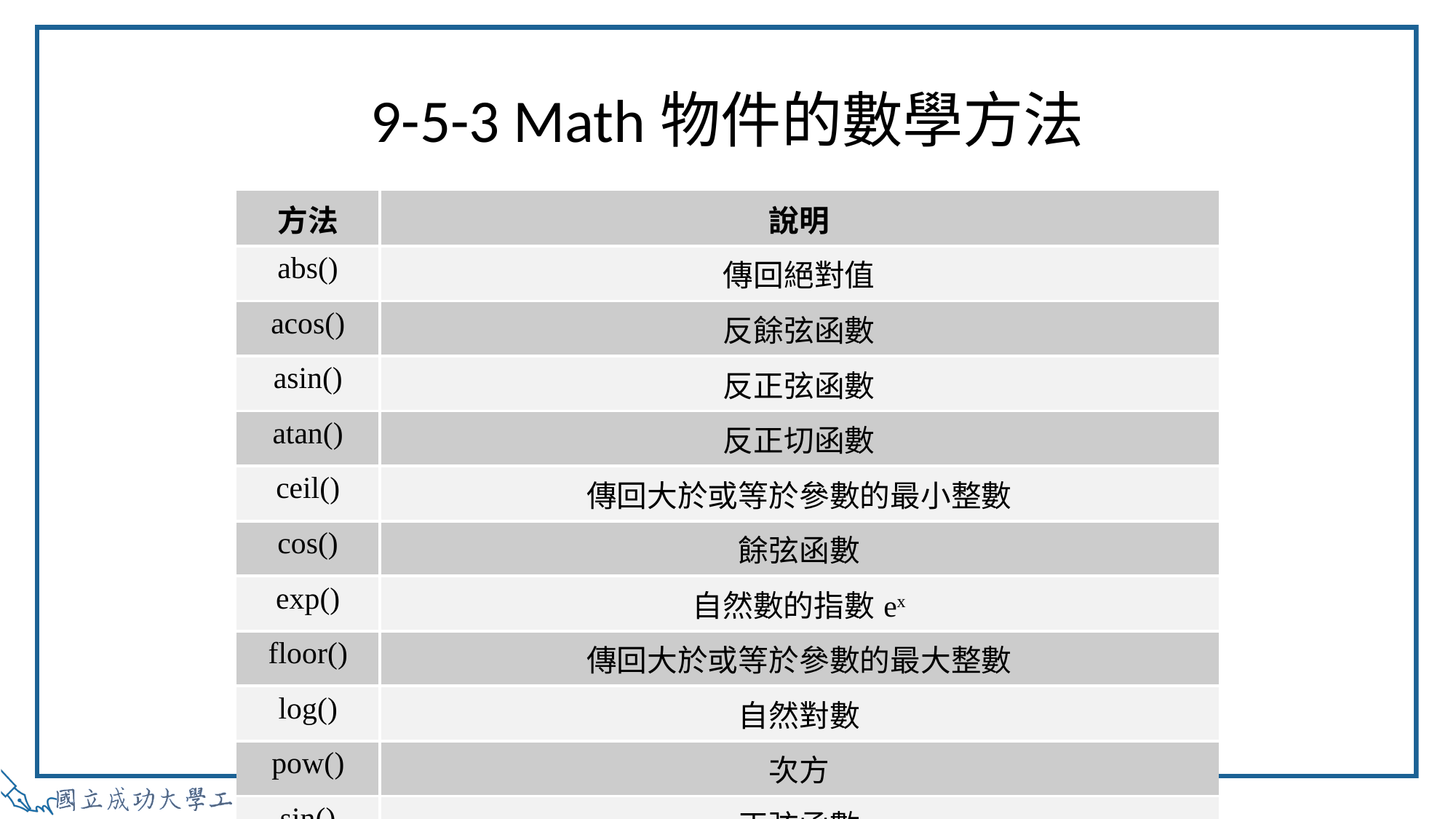

# 9-5-3 Math物件的數學方法
| 方法 | 說明 |
| --- | --- |
| abs() | 傳回絕對值 |
| acos() | 反餘弦函數 |
| asin() | 反正弦函數 |
| atan() | 反正切函數 |
| ceil() | 傳回大於或等於參數的最小整數 |
| cos() | 餘弦函數 |
| exp() | 自然數的指數ex |
| floor() | 傳回大於或等於參數的最大整數 |
| log() | 自然對數 |
| pow() | 次方 |
| sin() | 正弦函數 |
| sqrt() | 傳回參數的平方根 |
| tan() | 正切函數 |